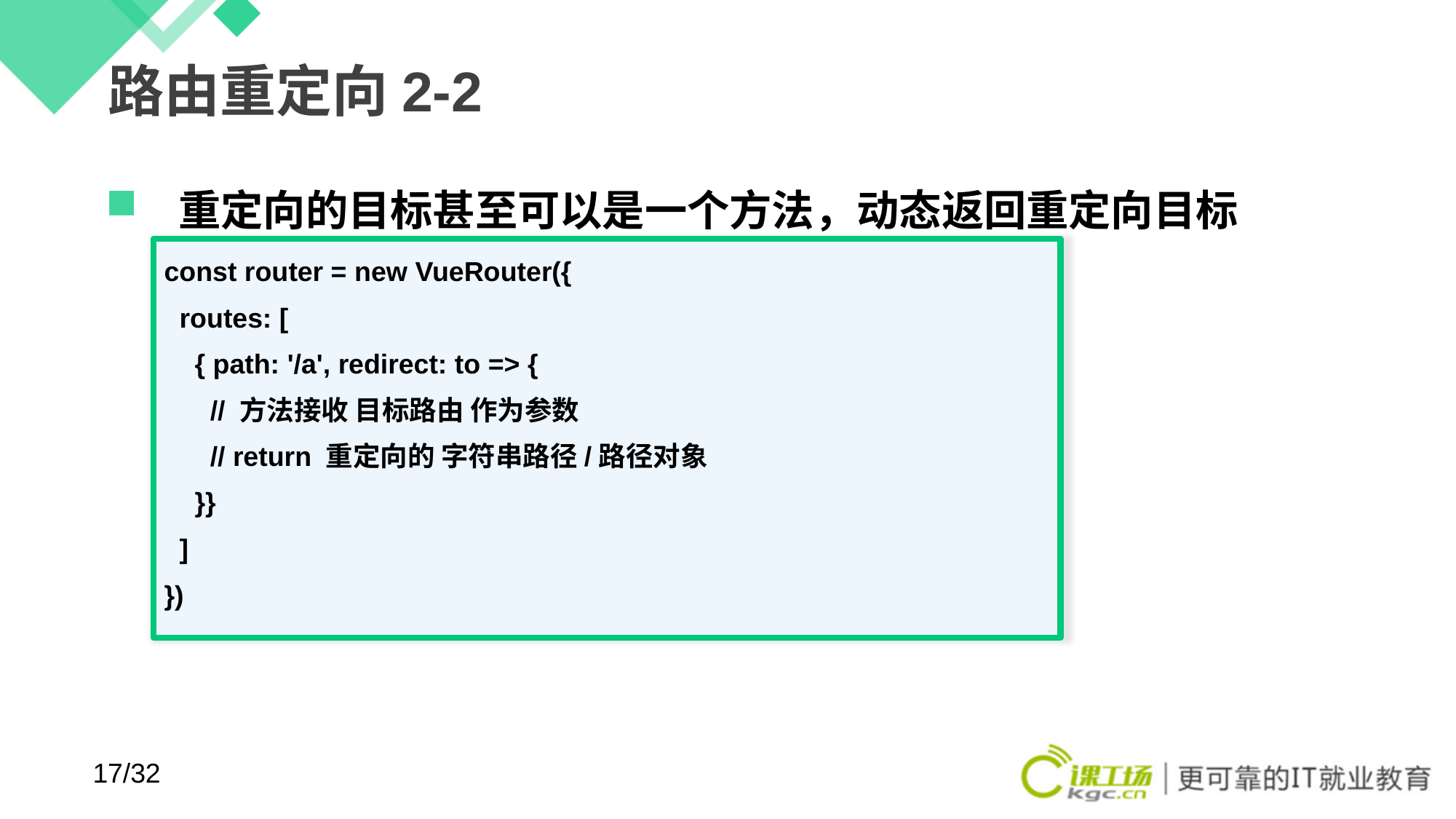

# 路由重定向2-2
重定向的目标甚至可以是一个方法，动态返回重定向目标
const router = new VueRouter({
  routes: [
    { path: '/a', redirect: to => {
      // 方法接收 目标路由 作为参数
      // return 重定向的 字符串路径/路径对象
    }}
  ]
})